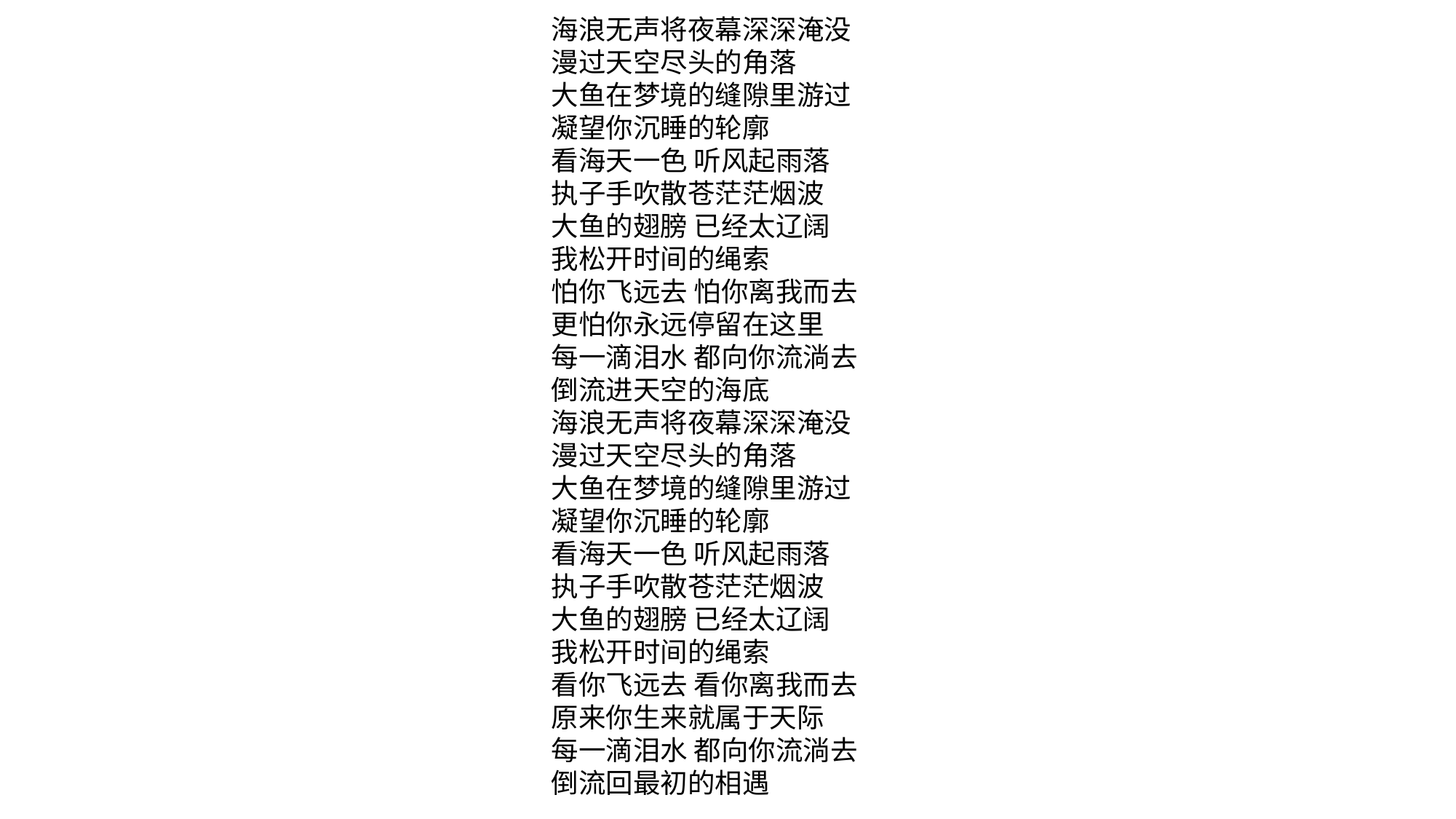

海浪无声将夜幕深深淹没
漫过天空尽头的角落
大鱼在梦境的缝隙里游过
凝望你沉睡的轮廓
看海天一色 听风起雨落
执子手吹散苍茫茫烟波
大鱼的翅膀 已经太辽阔
我松开时间的绳索
怕你飞远去 怕你离我而去
更怕你永远停留在这里
每一滴泪水 都向你流淌去
倒流进天空的海底
海浪无声将夜幕深深淹没
漫过天空尽头的角落
大鱼在梦境的缝隙里游过
凝望你沉睡的轮廓
看海天一色 听风起雨落
执子手吹散苍茫茫烟波
大鱼的翅膀 已经太辽阔
我松开时间的绳索
看你飞远去 看你离我而去
原来你生来就属于天际
每一滴泪水 都向你流淌去
倒流回最初的相遇